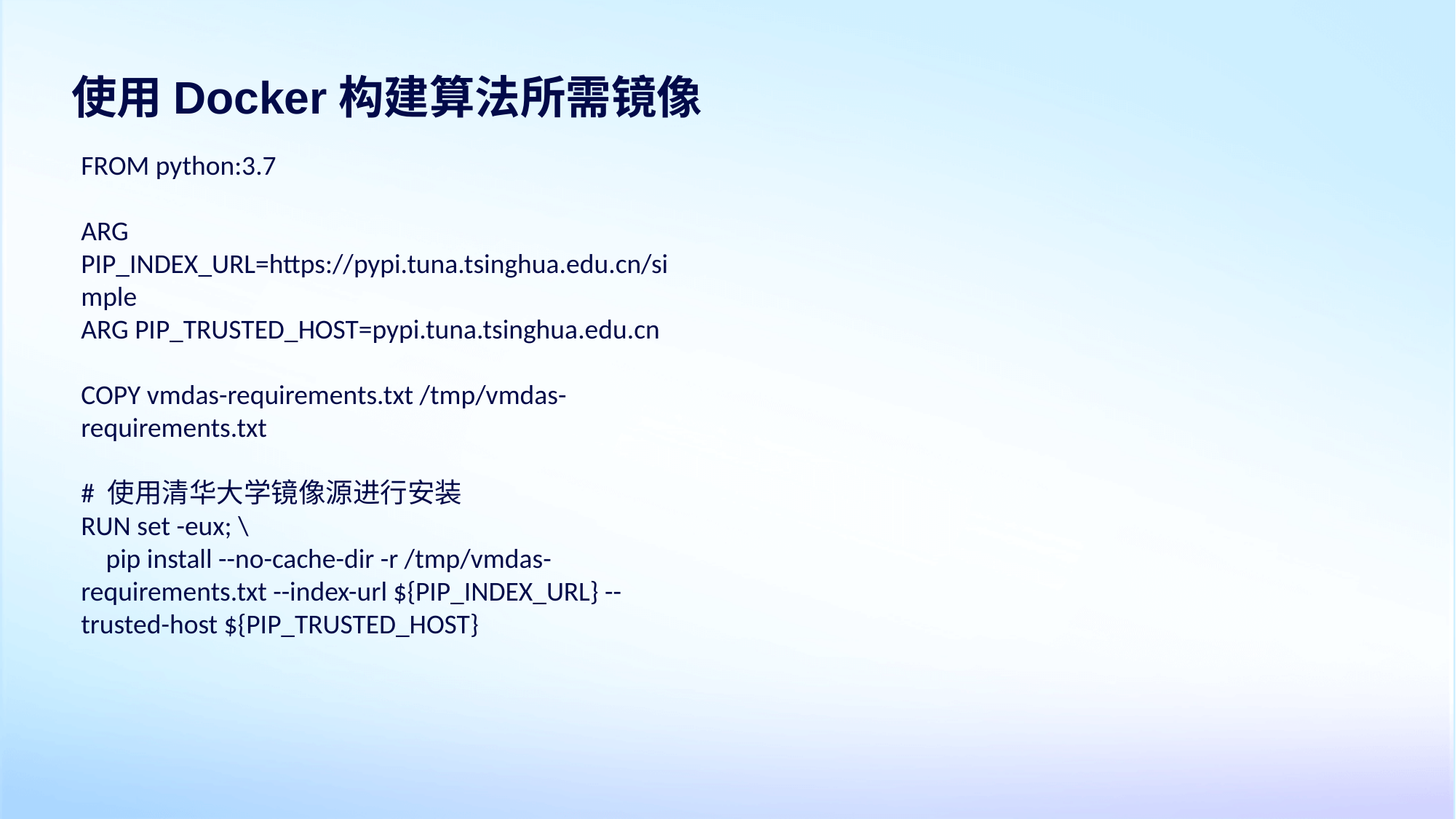

使用Docker构建算法所需镜像
FROM python:3.7

ARG PIP_INDEX_URL=https://pypi.tuna.tsinghua.edu.cn/simple
ARG PIP_TRUSTED_HOST=pypi.tuna.tsinghua.edu.cn

COPY vmdas-requirements.txt /tmp/vmdas-requirements.txt

# 使用清华大学镜像源进行安装
RUN set -eux; \
    pip install --no-cache-dir -r /tmp/vmdas-requirements.txt --index-url ${PIP_INDEX_URL} --trusted-host ${PIP_TRUSTED_HOST}